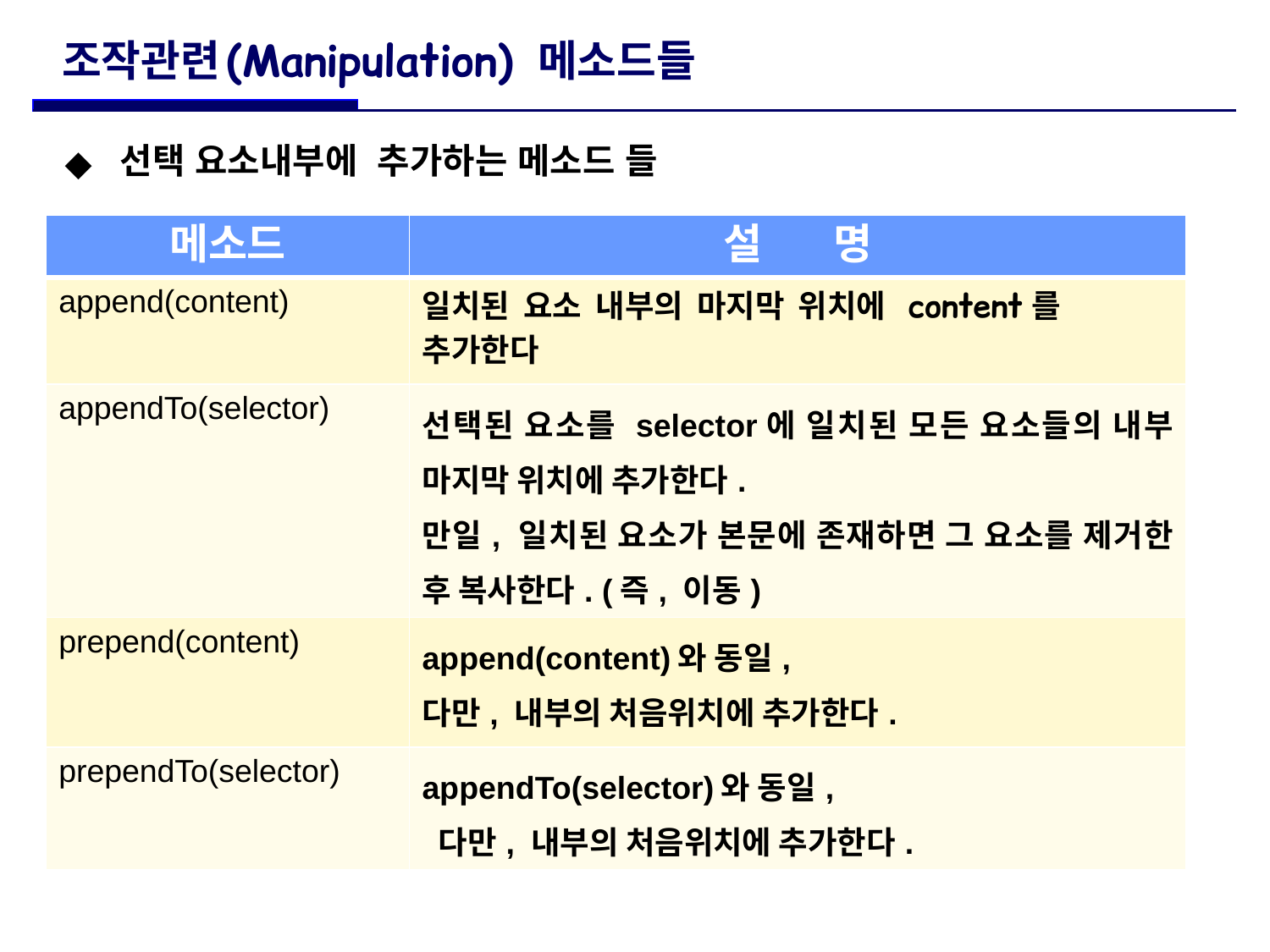

# 조작관련(Manipulation) 메소드들
  선택 요소내부에  추가하는 메소드 들

| 메소드 | 설 명 |
| --- | --- |
| append(content) | 일치된 요소 내부의 마지막 위치에 content를 추가한다 |
| appendTo(selector) | 선택된 요소를 selector에 일치된 모든 요소들의 내부 마지막 위치에 추가한다. 만일, 일치된 요소가 본문에 존재하면 그 요소를 제거한 후 복사한다. (즉, 이동) |
| prepend(content) | append(content)와 동일, 다만, 내부의 처음위치에 추가한다. |
| prependTo(selector) | appendTo(selector)와 동일, 다만, 내부의 처음위치에 추가한다. |